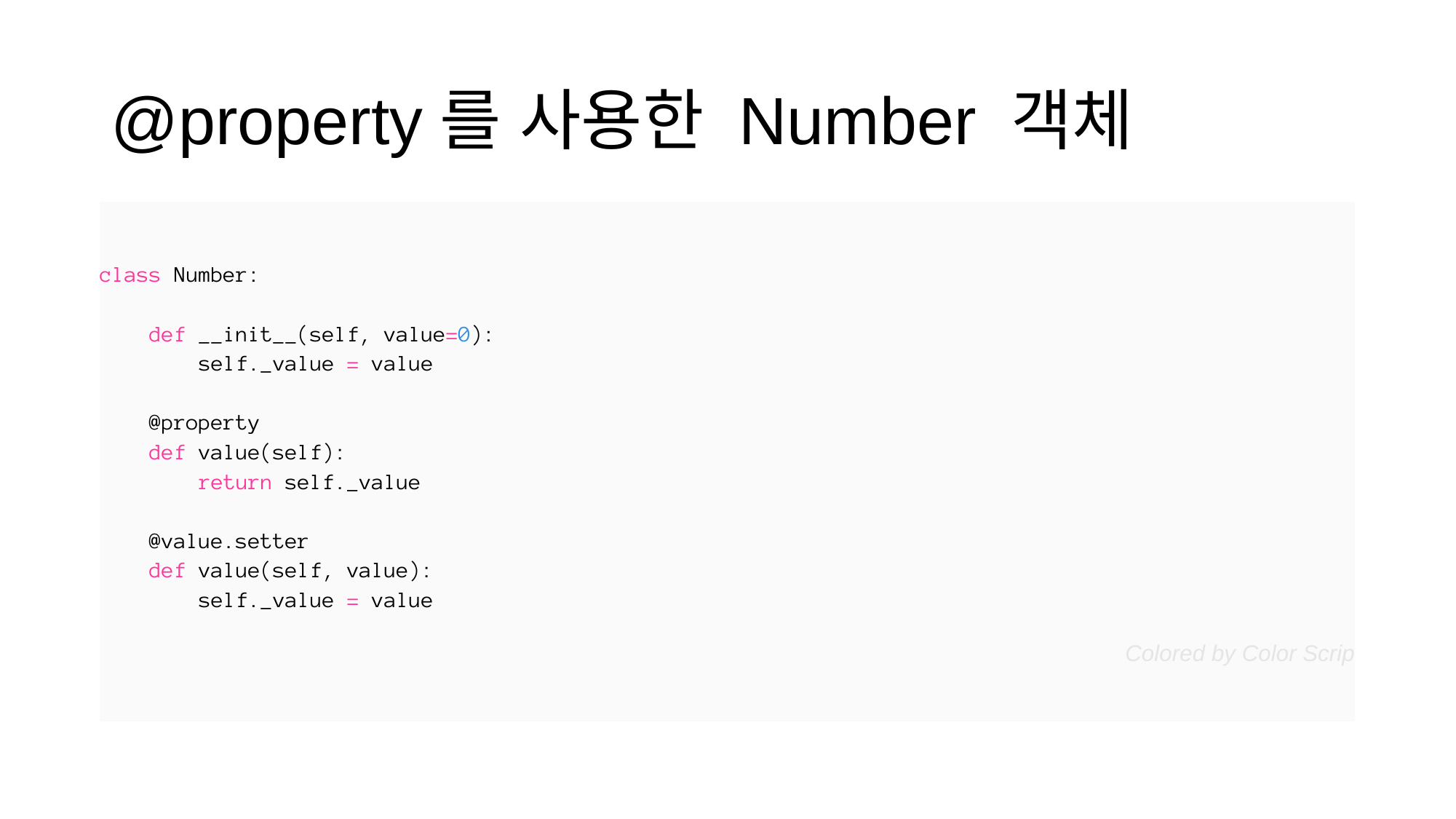

# @property를 사용한 Number 객체
| class Number:       def \_\_init\_\_(self, value=0):         self.\_value = value       @property     def value(self):         return self.\_value       @value.setter     def value(self, value):         self.\_value = value   Colored by Color Scrip |
| --- |